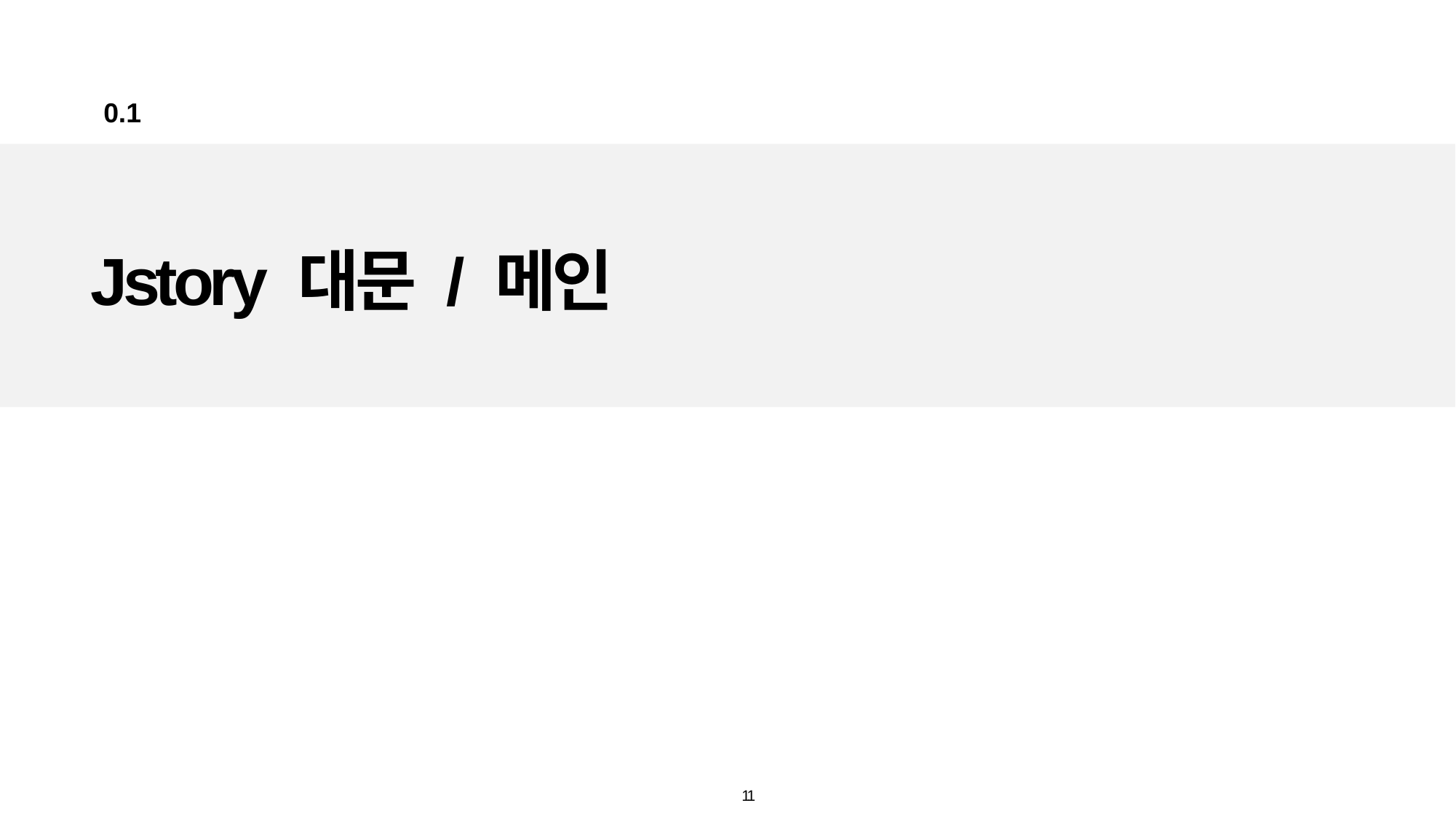

| 2024.06.17\_v0.2 |
| --- |
| 공통 영역 추가 - 공통 콤포넌트 - 공통 팝업 화면 |
0.1
Jstory 대문 / 메인